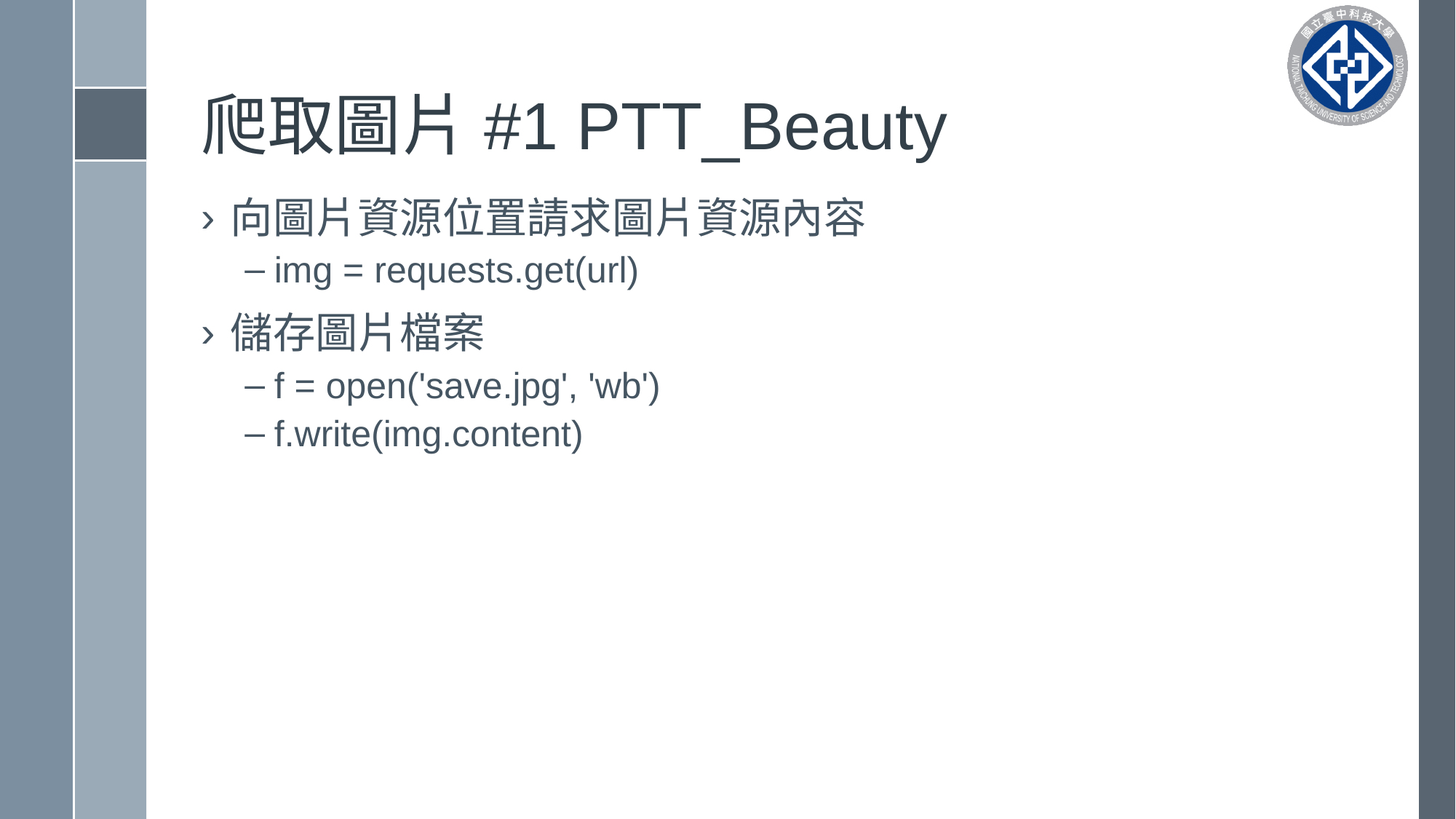

# 爬取圖片#1 PTT_Beauty
向圖片資源位置請求圖片資源內容
img = requests.get(url)
儲存圖片檔案
f = open('save.jpg', 'wb')
f.write(img.content)